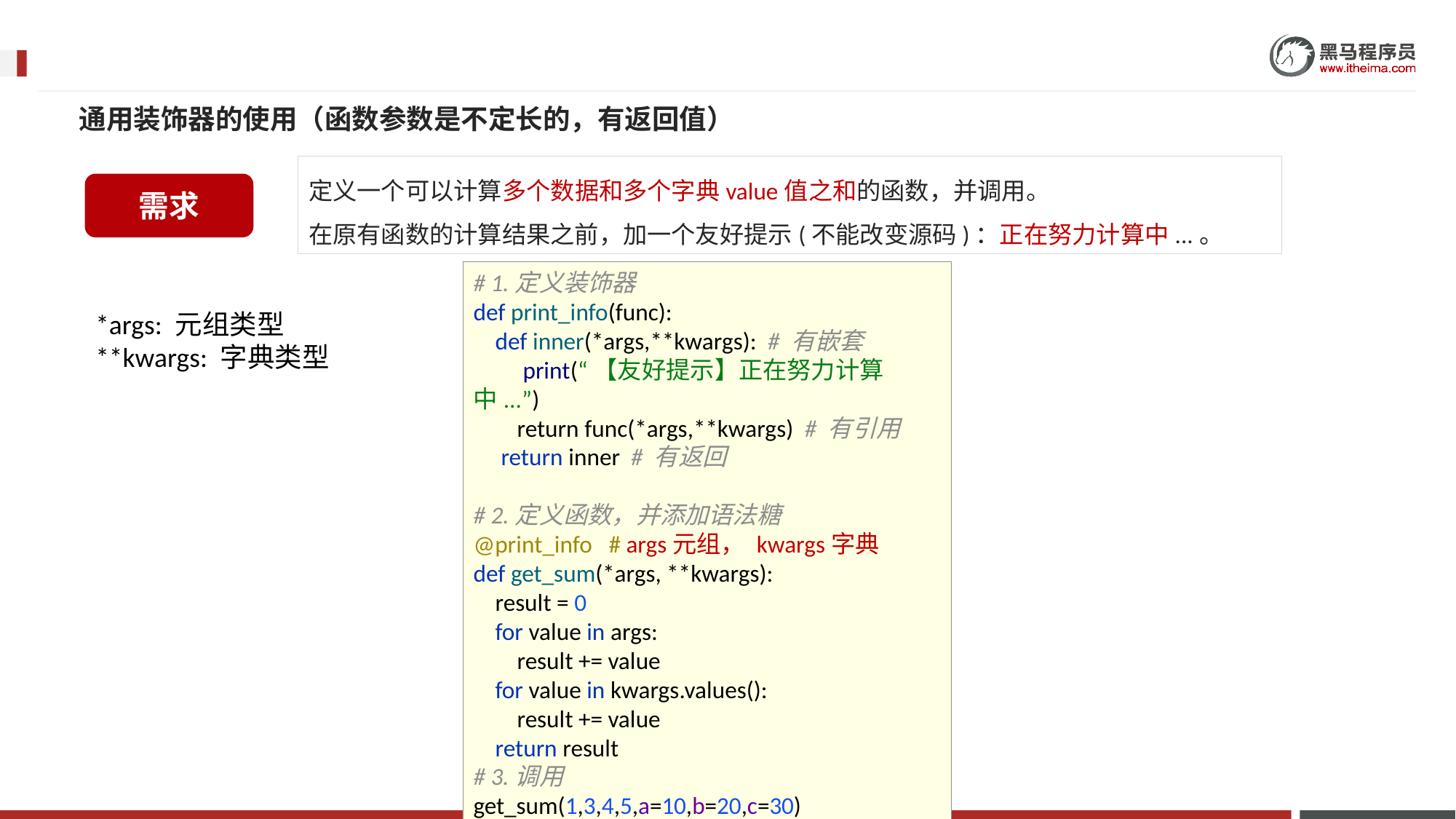

通用装饰器的使用（函数参数是不定长的，有返回值）
定义一个可以计算多个数据和多个字典value值之和的函数，并调用。
在原有函数的计算结果之前，加一个友好提示(不能改变源码)：正在努力计算中...。
需求
# 1.定义装饰器 def print_info(func): def inner(*args,**kwargs):  # 有嵌套 print(“【友好提示】正在努力计算中...”) return func(*args,**kwargs)  # 有引用 return inner  # 有返回 # 2.定义函数，并添加语法糖 @print_info   # args元组， kwargs字典 def get_sum(*args, **kwargs): result = 0 for value in args: result += value for value in kwargs.values(): result += value return result # 3.调用 get_sum(1,3,4,5,a=10,b=20,c=30)
*args: 元组类型
**kwargs: 字典类型